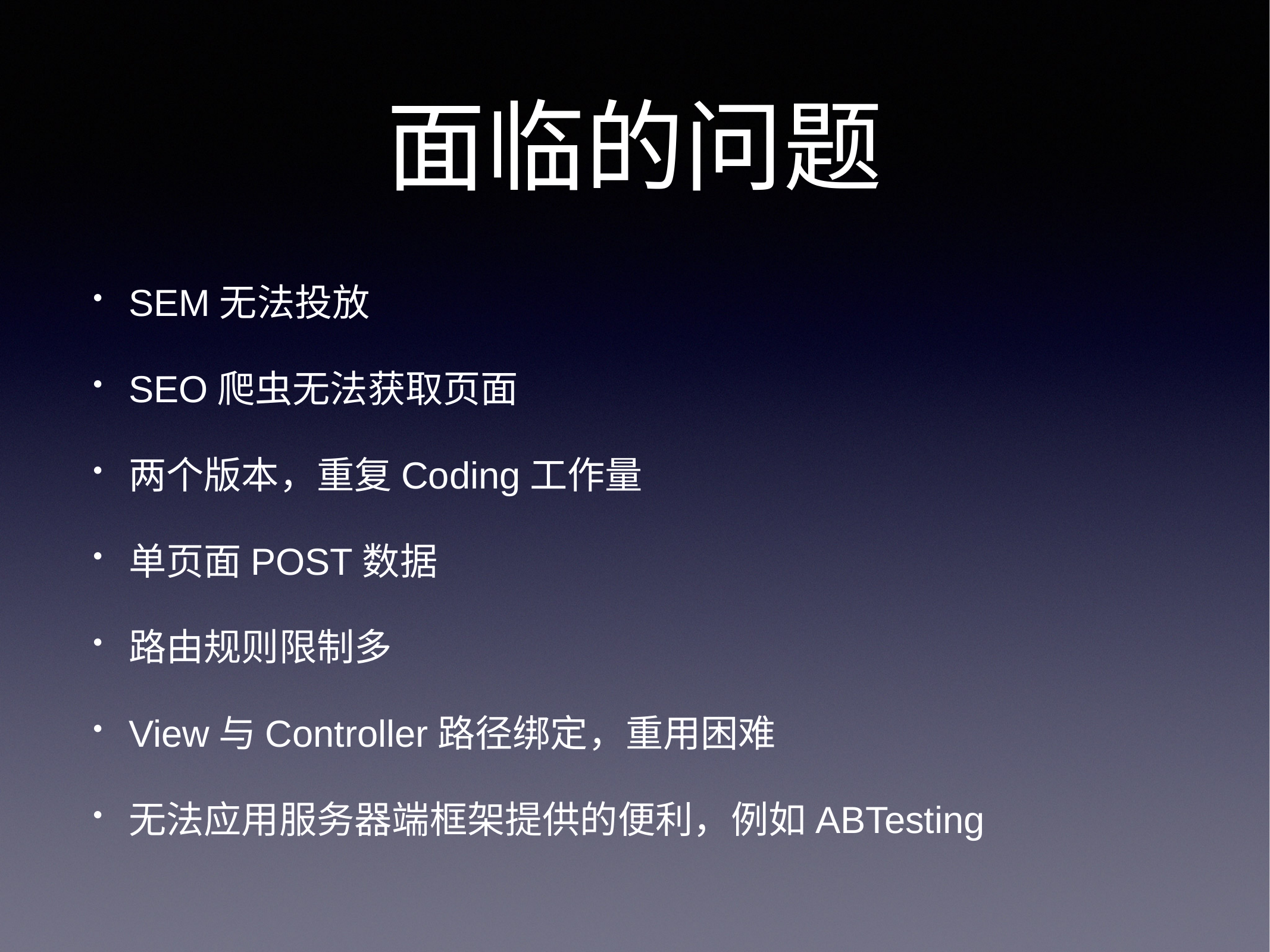

# 面临的问题
SEM无法投放
SEO爬虫无法获取页面
两个版本，重复Coding工作量
单页面POST数据
路由规则限制多
View与Controller路径绑定，重用困难
无法应用服务器端框架提供的便利，例如ABTesting